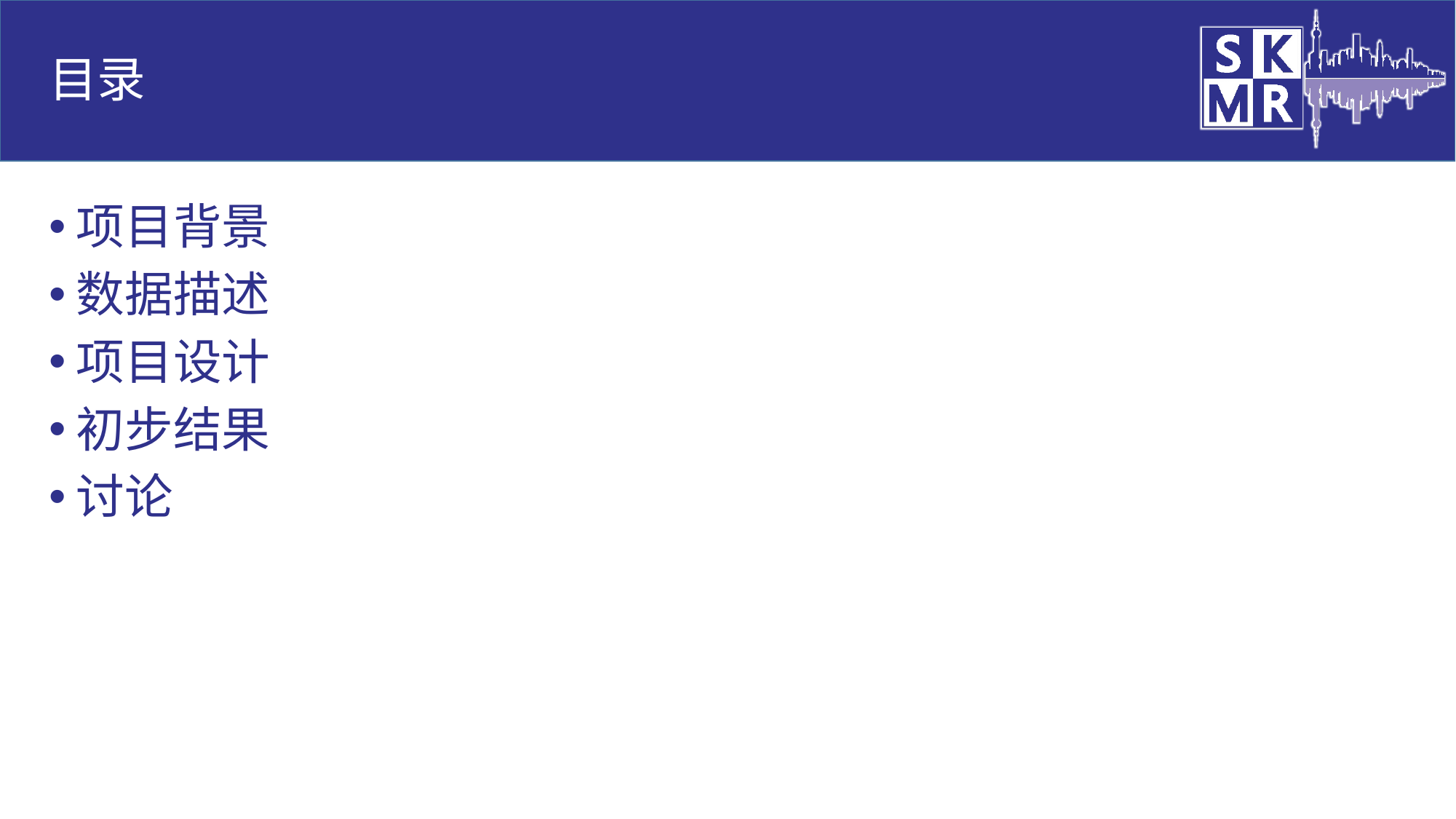

# 目录
项目背景
数据描述
项目设计
初步结果
讨论